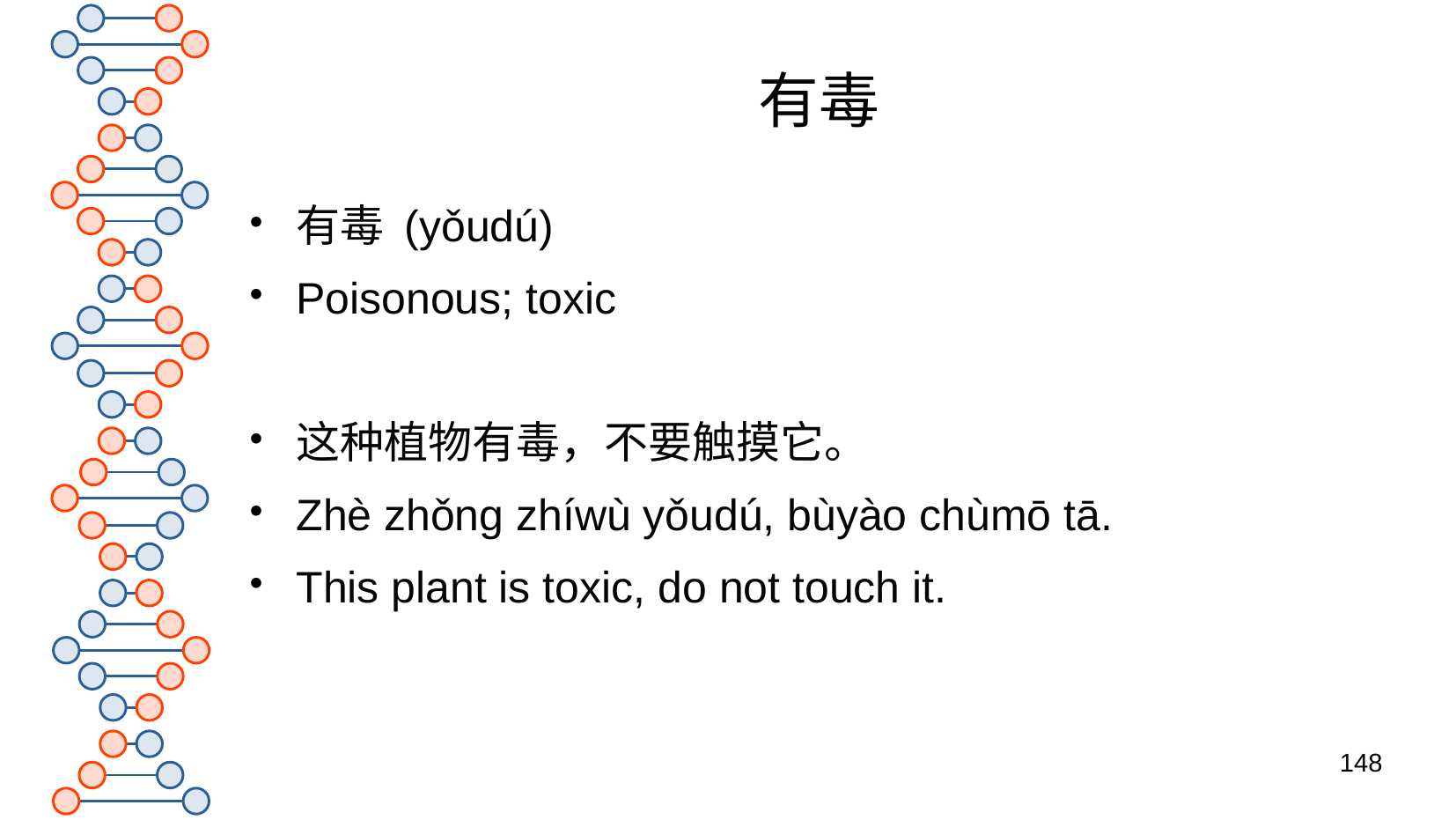

# 有毒
有毒 (yǒudú)
Poisonous; toxic

这种植物有毒，不要触摸它。
Zhè zhǒng zhíwù yǒudú, bùyào chùmō tā.
This plant is toxic, do not touch it.

148